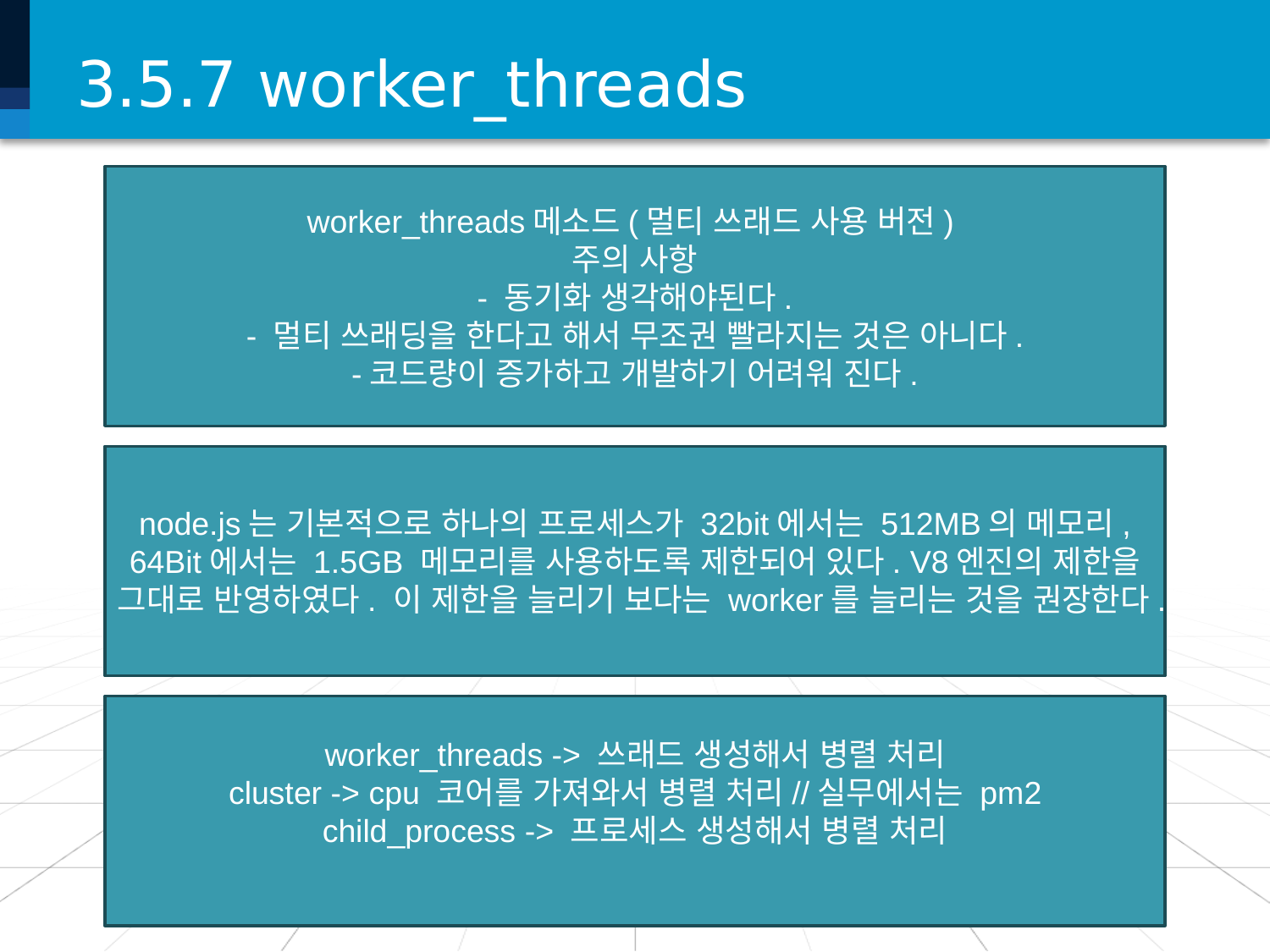

# 3.5.7 worker_threads
worker_threads메소드(멀티 쓰래드 사용 버전)
주의 사항
- 동기화 생각해야된다.
- 멀티 쓰래딩을 한다고 해서 무조권 빨라지는 것은 아니다.
-코드량이 증가하고 개발하기 어려워 진다.
node.js는 기본적으로 하나의 프로세스가 32bit에서는 512MB의 메모리, 64Bit에서는 1.5GB 메모리를 사용하도록 제한되어 있다. V8엔진의 제한을 그대로 반영하였다. 이 제한을 늘리기 보다는 worker를 늘리는 것을 권장한다.
worker_threads -> 쓰래드 생성해서 병렬 처리
cluster -> cpu 코어를 가져와서 병렬 처리//실무에서는 pm2
child_process -> 프로세스 생성해서 병렬 처리